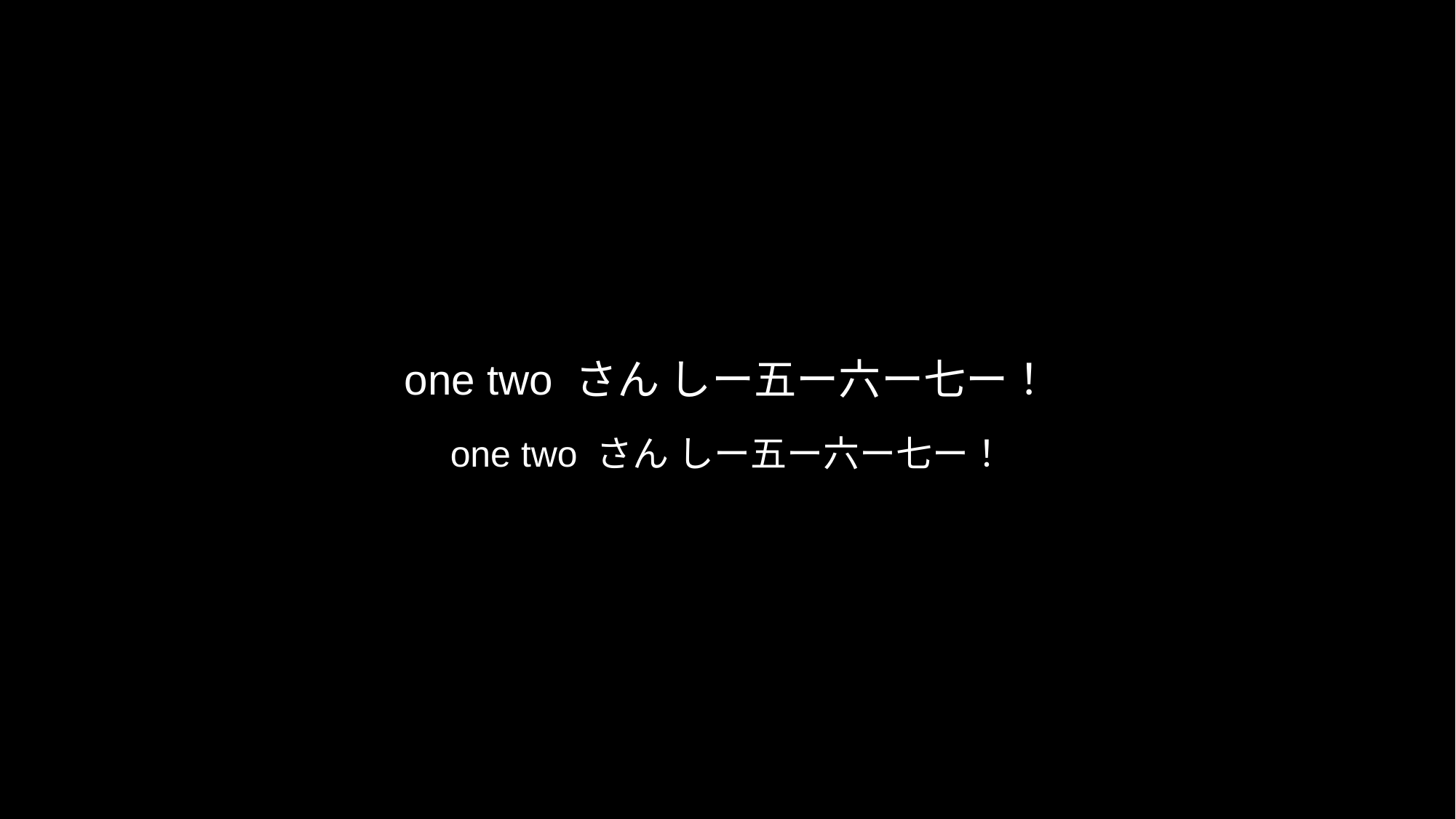

# one two さん しー五ー六ー七ー！
one two さん しー五ー六ー七ー！